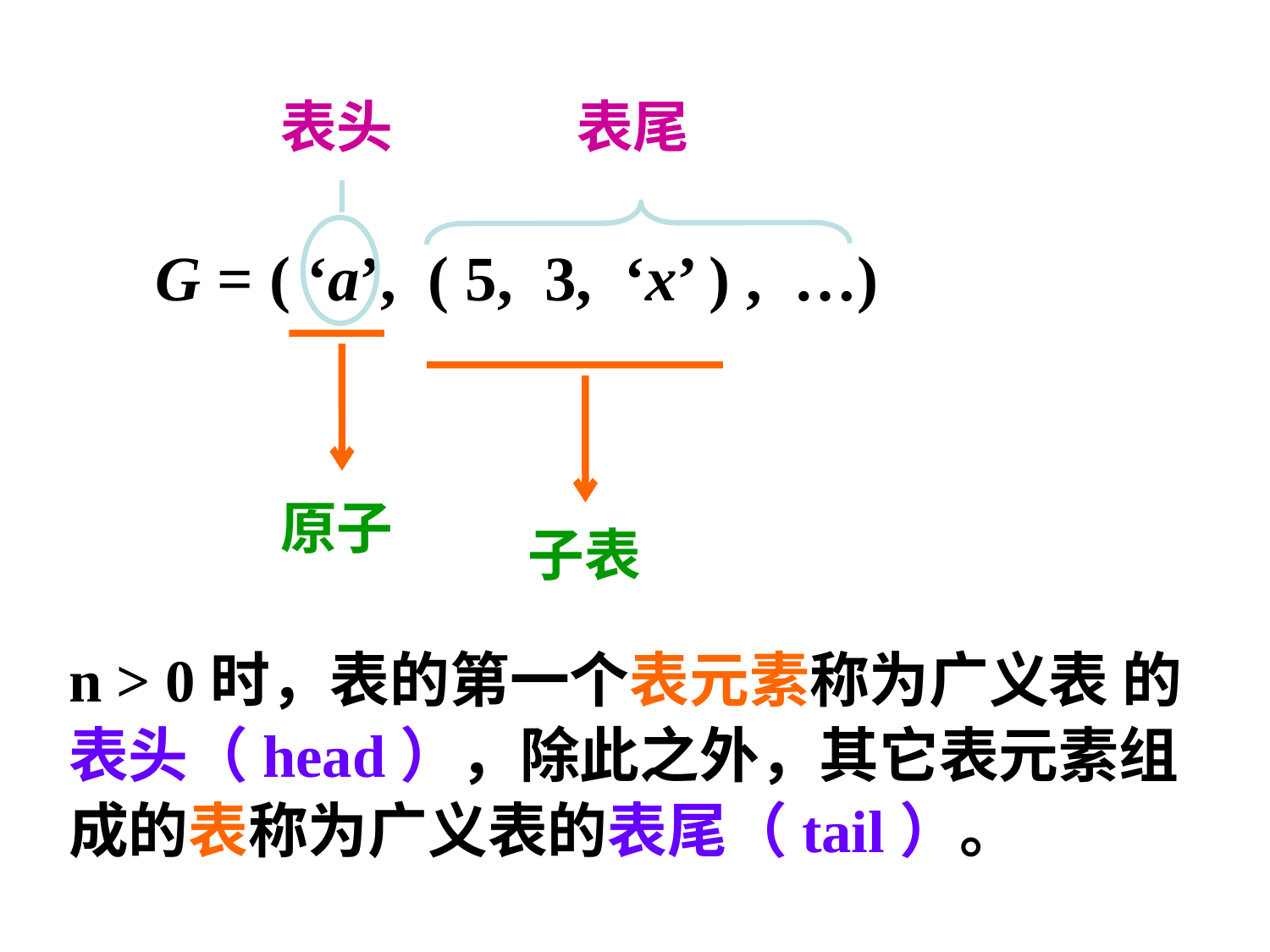

表头
表尾

G = ( ‘a’,  ( 5,  3,  ‘x’ ) ,  …)

原子
子表
n > 0时，表的第一个表元素称为广义表 的表头（head），除此之外，其它表元素组成的表称为广义表的表尾（tail）。